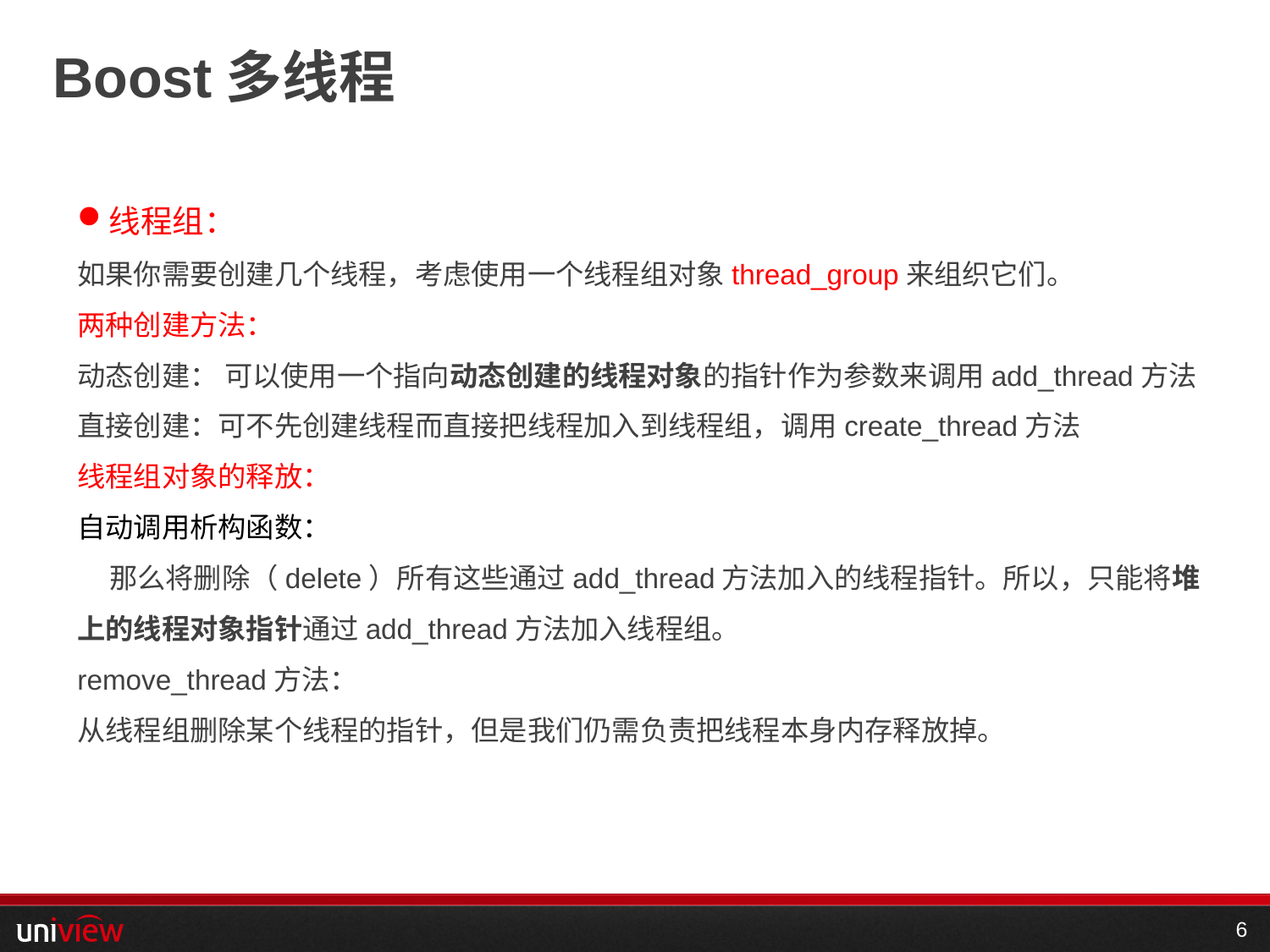

# Boost多线程
线程组：
如果你需要创建几个线程，考虑使用一个线程组对象thread_group来组织它们。
两种创建方法：
动态创建： 可以使用一个指向动态创建的线程对象的指针作为参数来调用add_thread方法
直接创建：可不先创建线程而直接把线程加入到线程组，调用create_thread方法
线程组对象的释放：
自动调用析构函数：
    那么将删除（delete）所有这些通过add_thread方法加入的线程指针。所以，只能将堆上的线程对象指针通过add_thread方法加入线程组。
remove_thread方法：
从线程组删除某个线程的指针，但是我们仍需负责把线程本身内存释放掉。